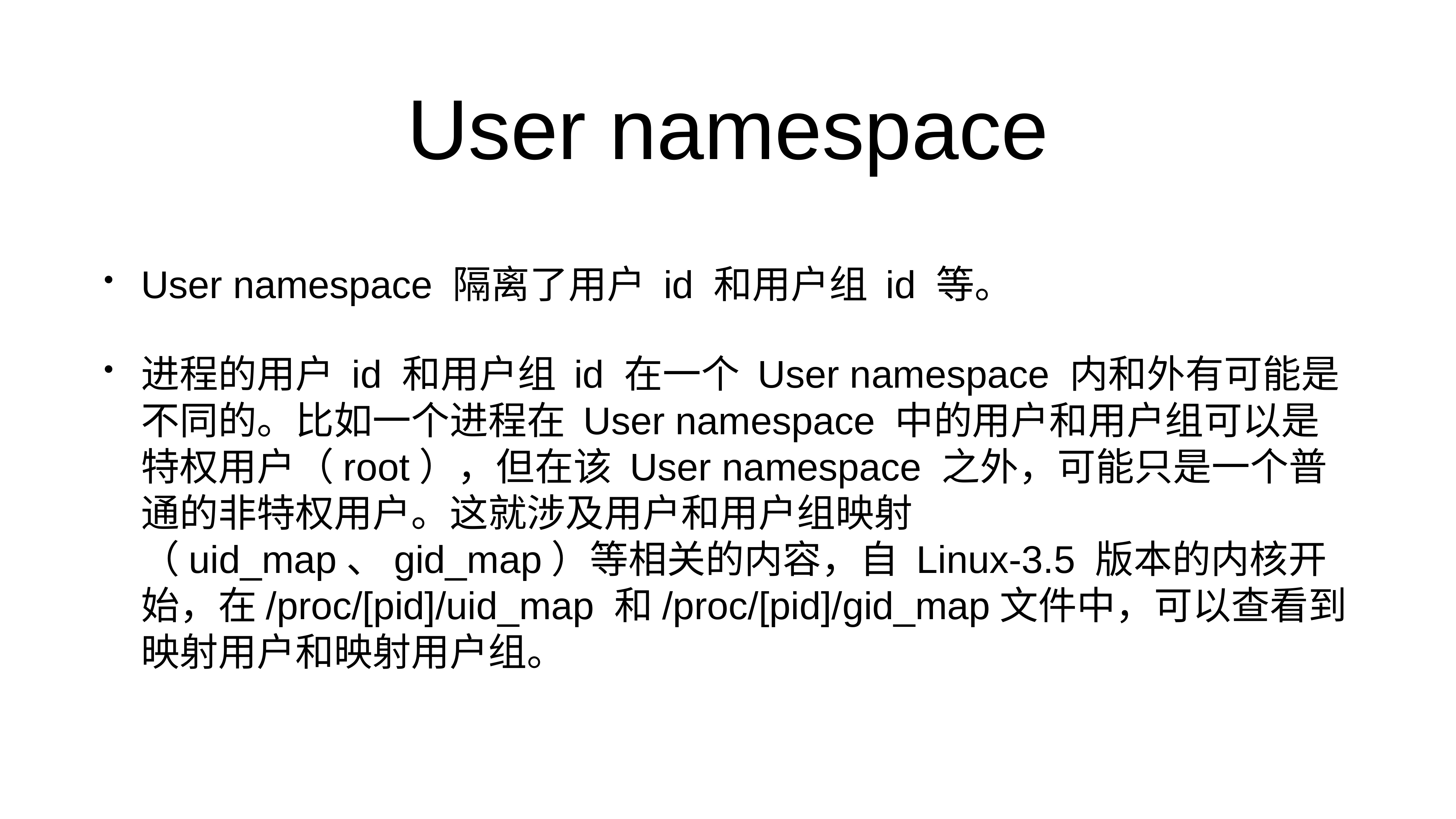

# User namespace
User namespace 隔离了用户 id 和用户组 id 等。
进程的用户 id 和用户组 id 在一个 User namespace 内和外有可能是不同的。比如一个进程在 User namespace 中的用户和用户组可以是特权用户（root），但在该 User namespace 之外，可能只是一个普通的非特权用户。这就涉及用户和用户组映射（uid_map、gid_map）等相关的内容，自 Linux-3.5 版本的内核开始，在/proc/[pid]/uid_map 和/proc/[pid]/gid_map文件中，可以查看到映射用户和映射用户组。